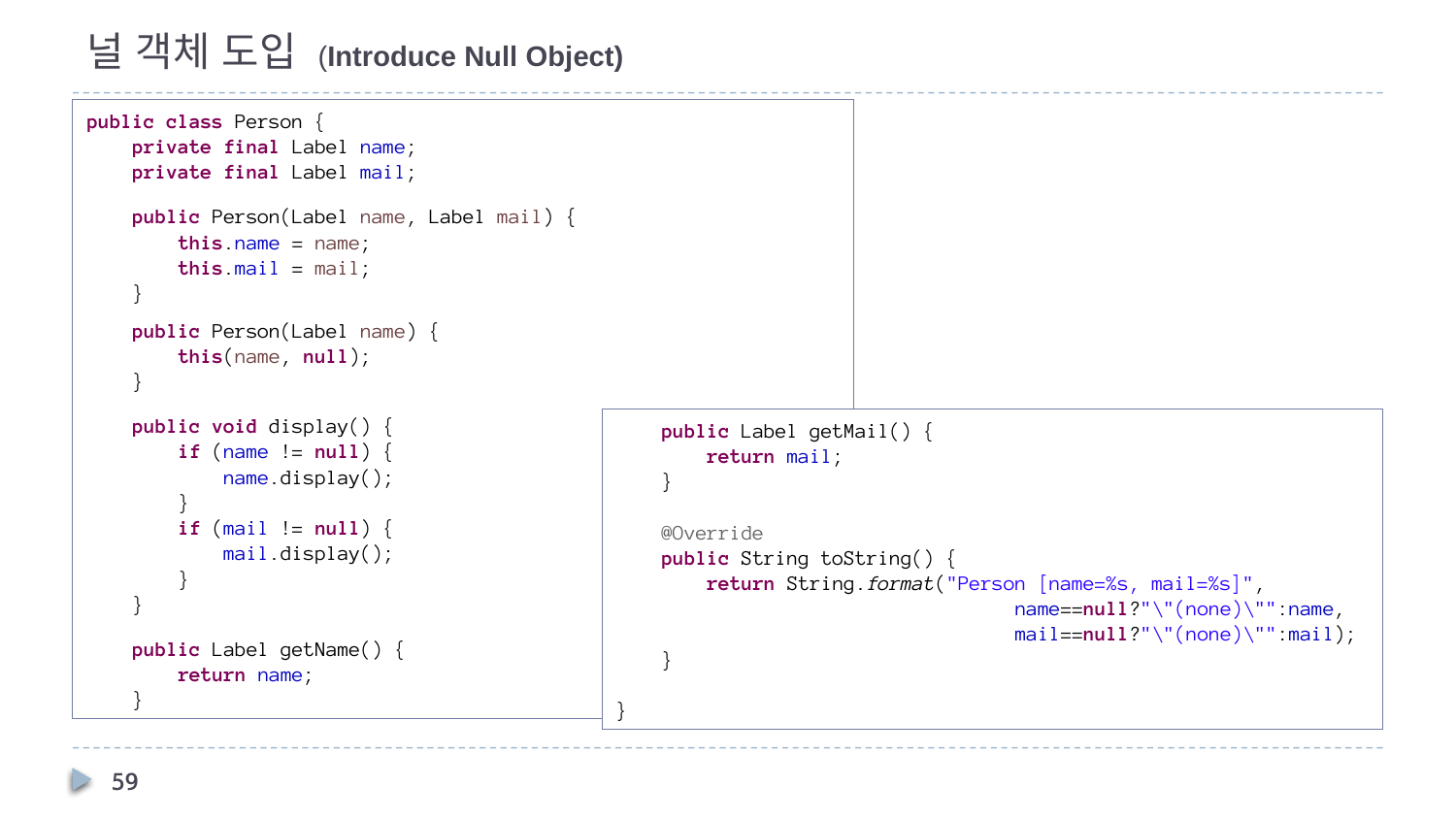

# 널 객체 도입 (Introduce Null Object)
public class Person {
    private final Label name;
    private final Label mail;

    public Person(Label name, Label mail) {
        this.name = name;
        this.mail = mail;
    }

    public Person(Label name) {
        this(name, null);
    }

    public void display() {
        if (name != null) {
            name.display();
        }
        if (mail != null) {
            mail.display();
        }
    }

    public Label getName() {
        return name;
    }
    public Label getMail() {
        return mail;
    }

    @Override
    public String toString() {
        return String.format("Person [name=%s, mail=%s]",
                                   name==null?"\"(none)\"":name,
                                   mail==null?"\"(none)\"":mail);
    }

}
59